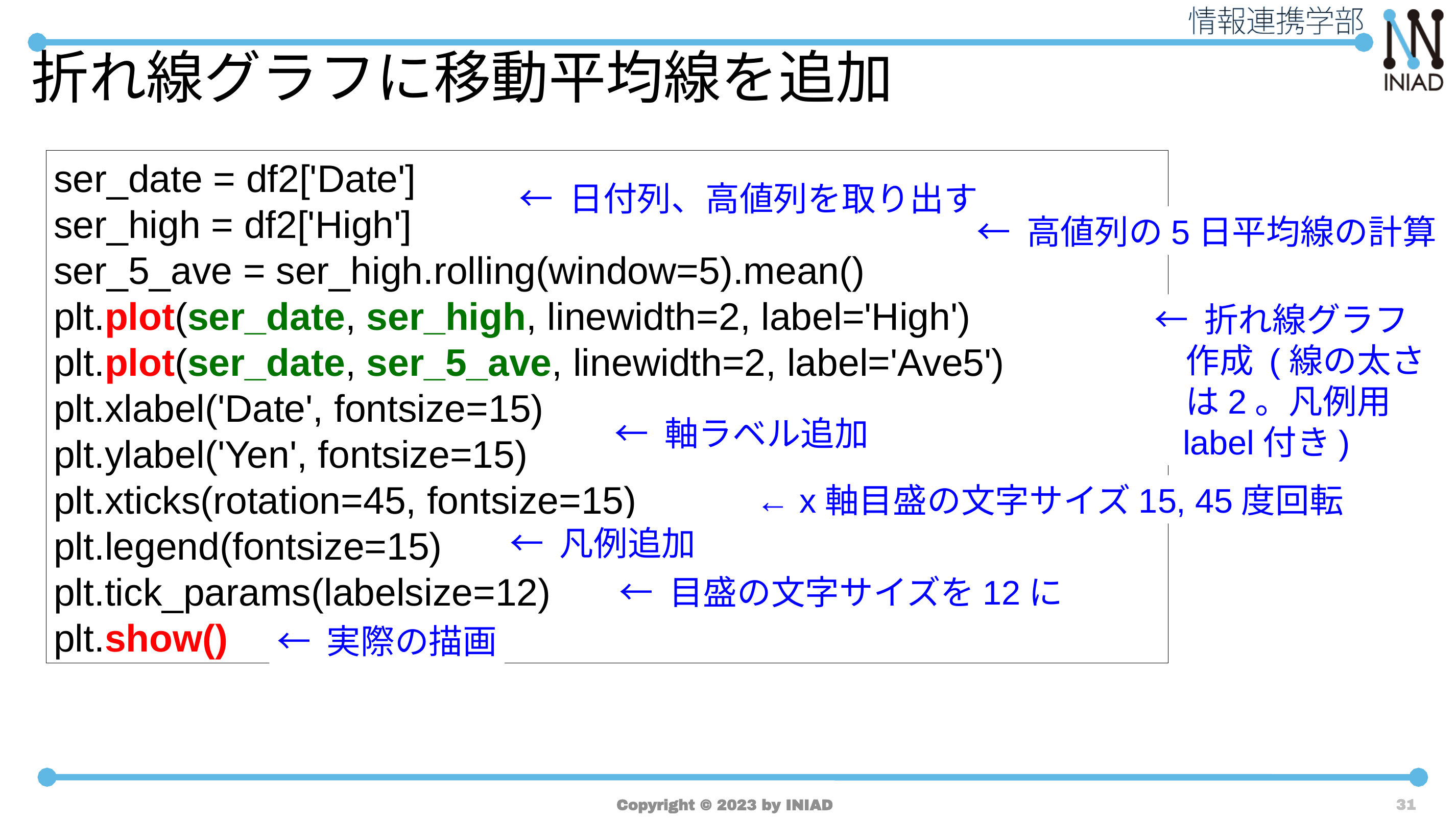

# 折れ線グラフに移動平均線を追加
ser_date = df2['Date']
ser_high = df2['High']
ser_5_ave = ser_high.rolling(window=5).mean()
plt.plot(ser_date, ser_high, linewidth=2, label='High')
plt.plot(ser_date, ser_5_ave, linewidth=2, label='Ave5')
plt.xlabel('Date', fontsize=15)
plt.ylabel('Yen', fontsize=15)
plt.xticks(rotation=45, fontsize=15)
plt.legend(fontsize=15)
plt.tick_params(labelsize=12)
plt.show()
← 日付列、高値列を取り出す
← 高値列の5日平均線の計算
← 折れ線グラフ
   作成 (線の太さ
   は2。凡例用
   label付き)
← 軸ラベル追加
← x軸目盛の文字サイズ15, 45度回転
← 凡例追加
← 目盛の文字サイズを12に
← 実際の描画
31
Copyright © 2023 by INIAD